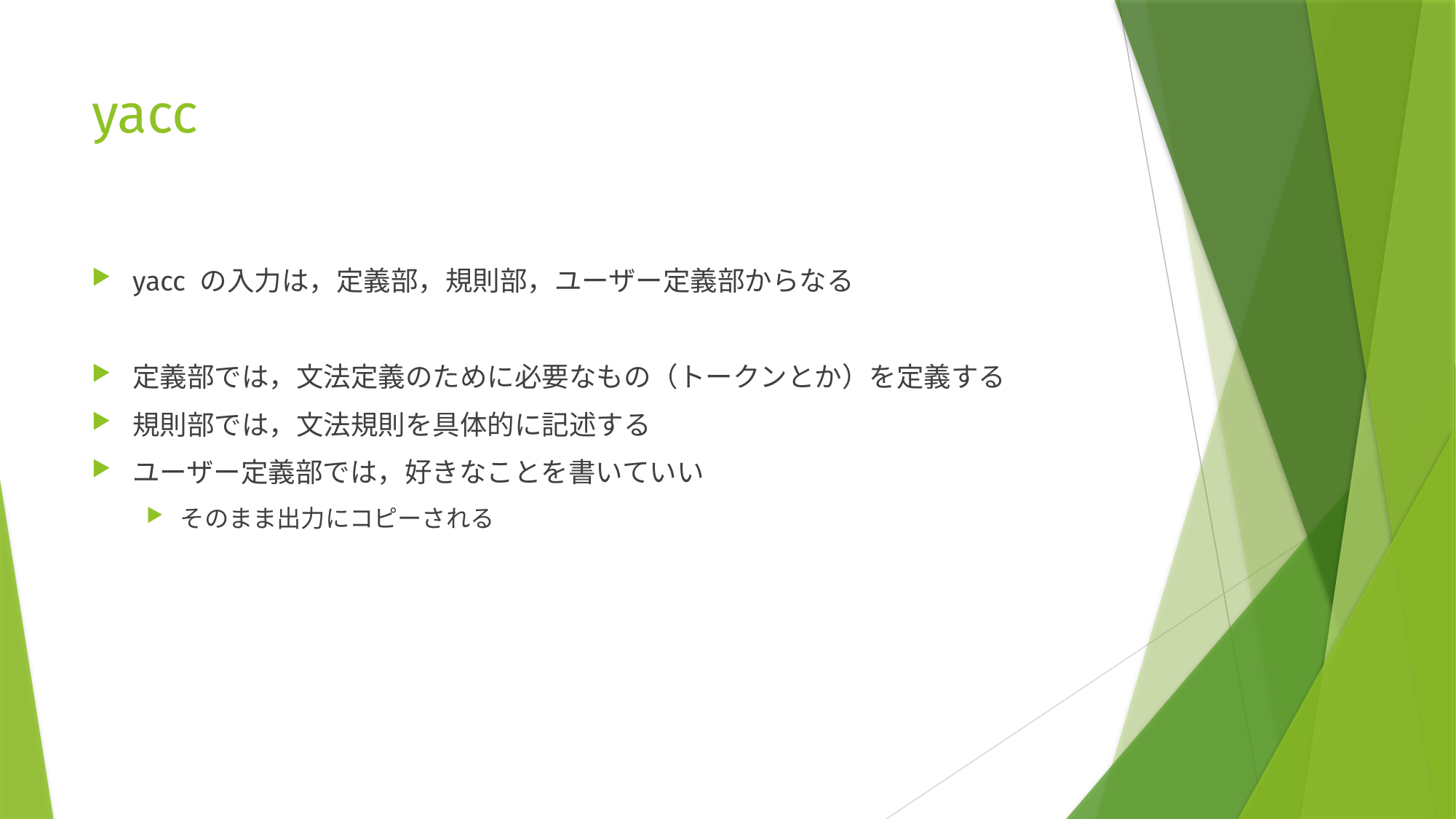

# yacc
yacc の入力は，定義部，規則部，ユーザー定義部からなる

定義部では，文法定義のために必要なもの（トークンとか）を定義する
規則部では，文法規則を具体的に記述する
ユーザー定義部では，好きなことを書いていい
そのまま出力にコピーされる